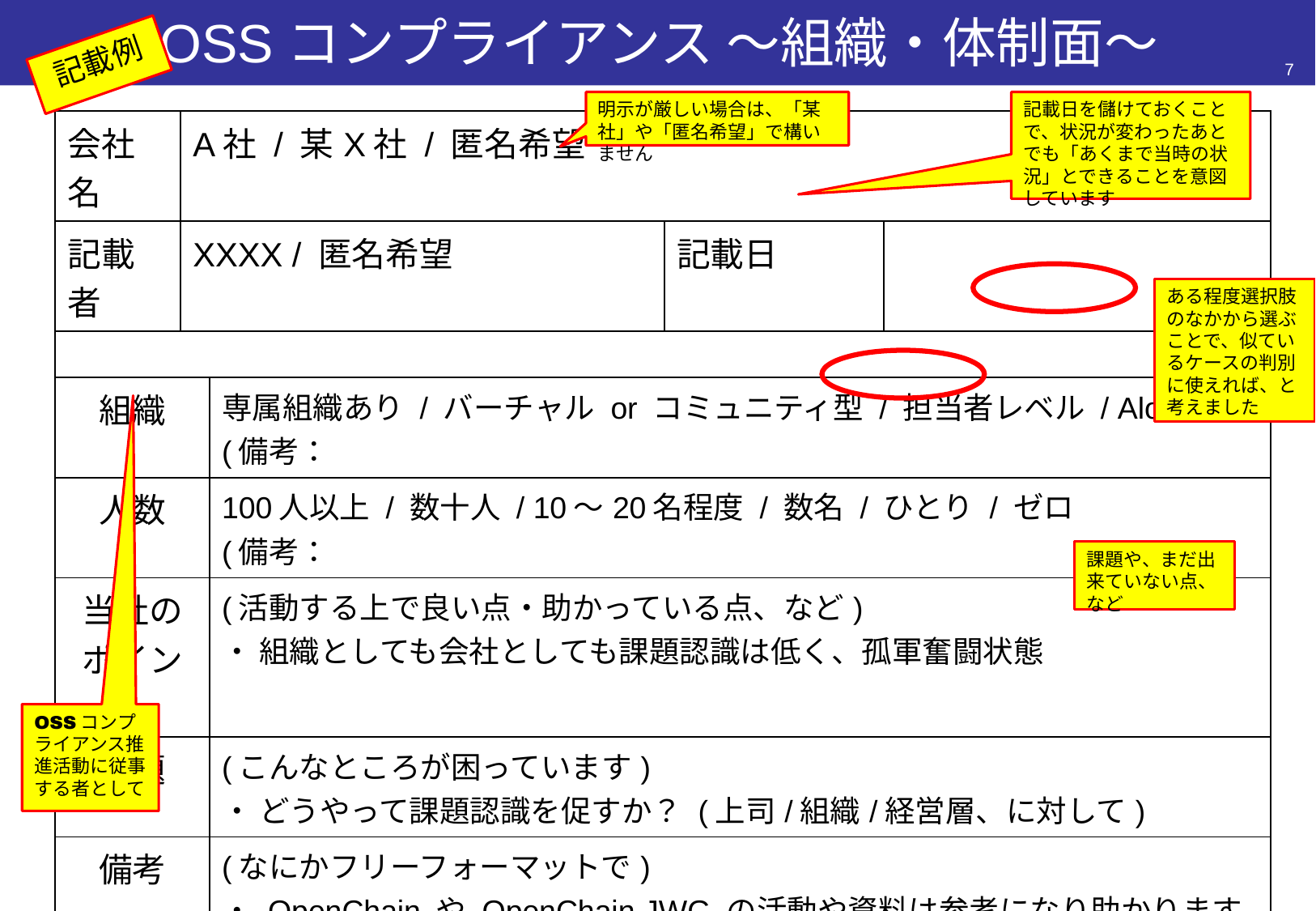

# OSSコンプライアンス ～組織・体制面～
記載例
7
明示が厳しい場合は、「某社」や「匿名希望」で構いません
記載日を儲けておくことで、状況が変わったあとでも「あくまで当時の状況」とできることを意図しています
| 会社名 | A社 / 某X社 / 匿名希望 |  |  |  |
| --- | --- | --- | --- | --- |
| 記載者 | XXXX / 匿名希望 |  | 記載日 |  |
|  |  |  |  |  |
| 組織 |  | 専属組織あり / バーチャル or コミュニティ型 / 担当者レベル / Alone (備考： |  |  |
| 人数 |  | 100人以上 / 数十人 / 10～20名程度 / 数名 / ひとり / ゼロ (備考： |  |  |
| 当社のポイント |  | (活動する上で良い点・助かっている点、など) ・ 組織としても会社としても課題認識は低く、孤軍奮闘状態 |  |  |
| 課題 |  | (こんなところが困っています) ・ どうやって課題認識を促すか？ (上司/組織/経営層、に対して) |  |  |
| 備考 |  | (なにかフリーフォーマットで) ・ OpenChain や OpenChain JWG の活動や資料は参考になり助かります ・ 黎明期からどうやって活動推進してきたか？の話やノウハウを知りたいです |  |  |

ある程度選択肢のなかから選ぶことで、似ているケースの判別に使えれば、と考えました

課題や、まだ出来ていない点、など
OSSコンプライアンス推進活動に従事する者として